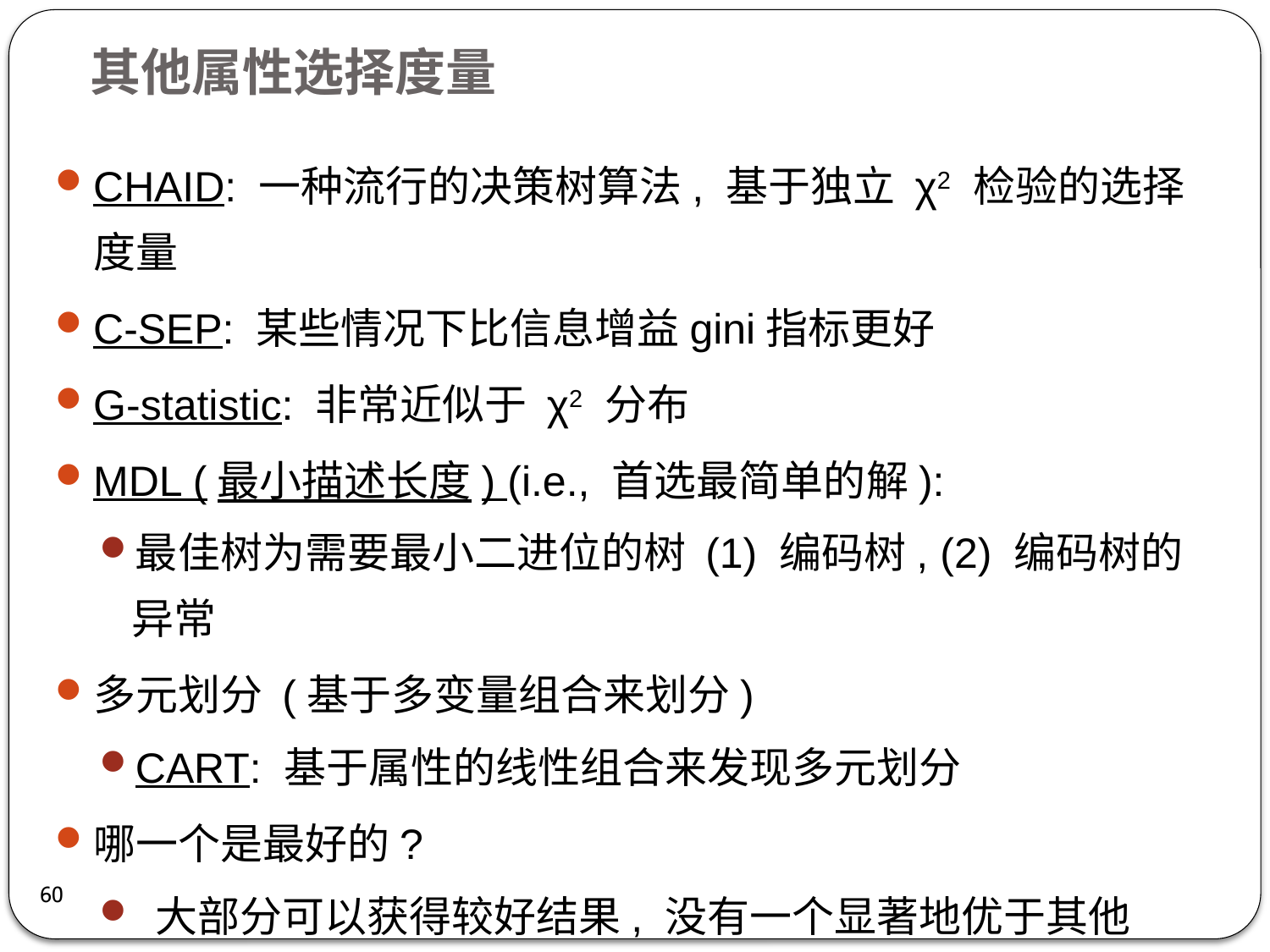

# 其他属性选择度量
CHAID: 一种流行的决策树算法, 基于独立 χ2 检验的选择度量
C-SEP: 某些情况下比信息增益gini指标更好
G-statistic: 非常近似于 χ2 分布
MDL (最小描述长度) (i.e., 首选最简单的解):
最佳树为需要最小二进位的树 (1) 编码树, (2) 编码树的异常
多元划分 (基于多变量组合来划分)
CART: 基于属性的线性组合来发现多元划分
哪一个是最好的?
 大部分可以获得较好结果, 没有一个显著地优于其他
60